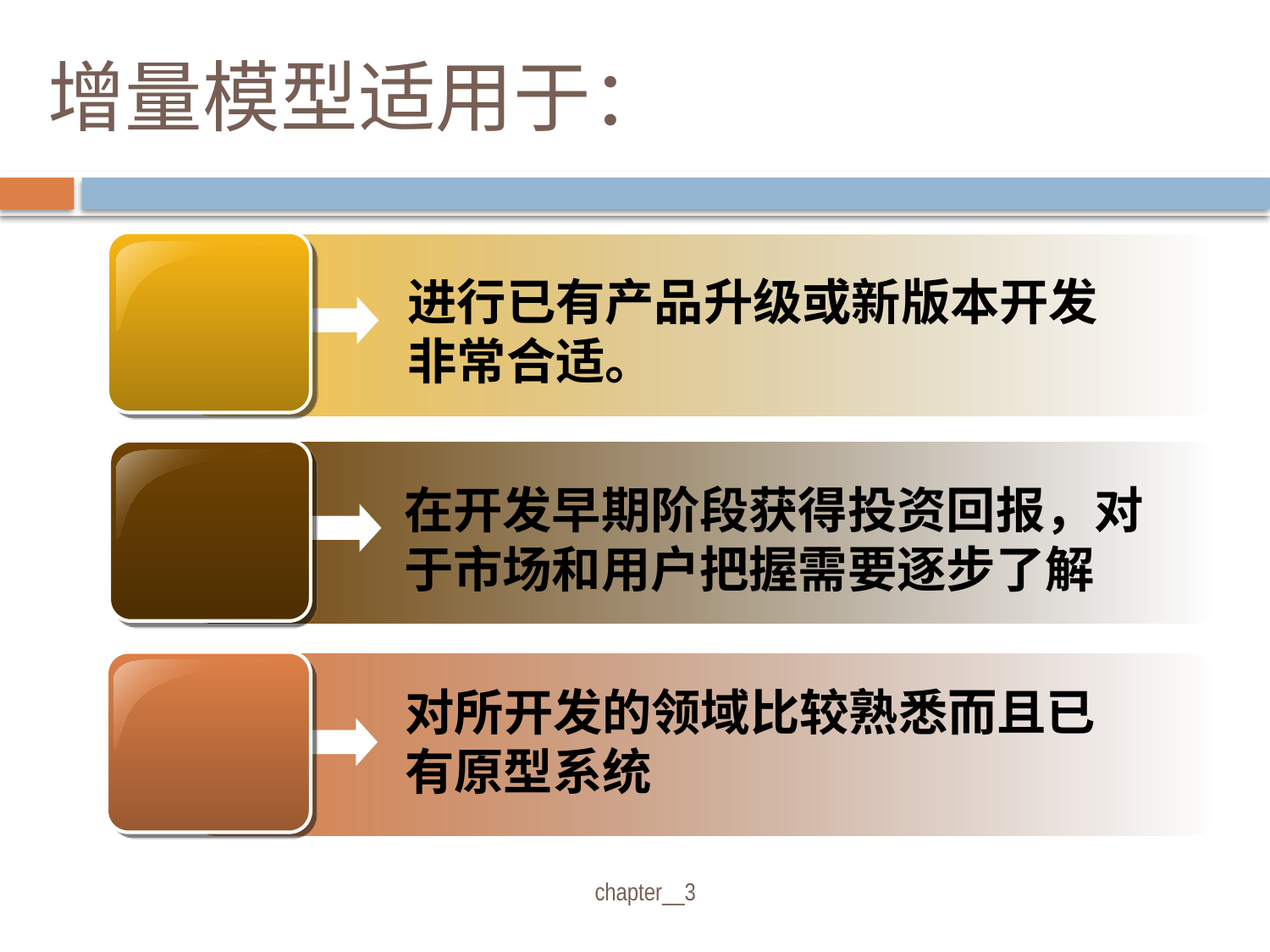

# 增量模型适用于：
66

进行已有产品升级或新版本开发非常合适。

在开发早期阶段获得投资回报，对于市场和用户把握需要逐步了解

对所开发的领域比较熟悉而且已有原型系统

 chapter__3